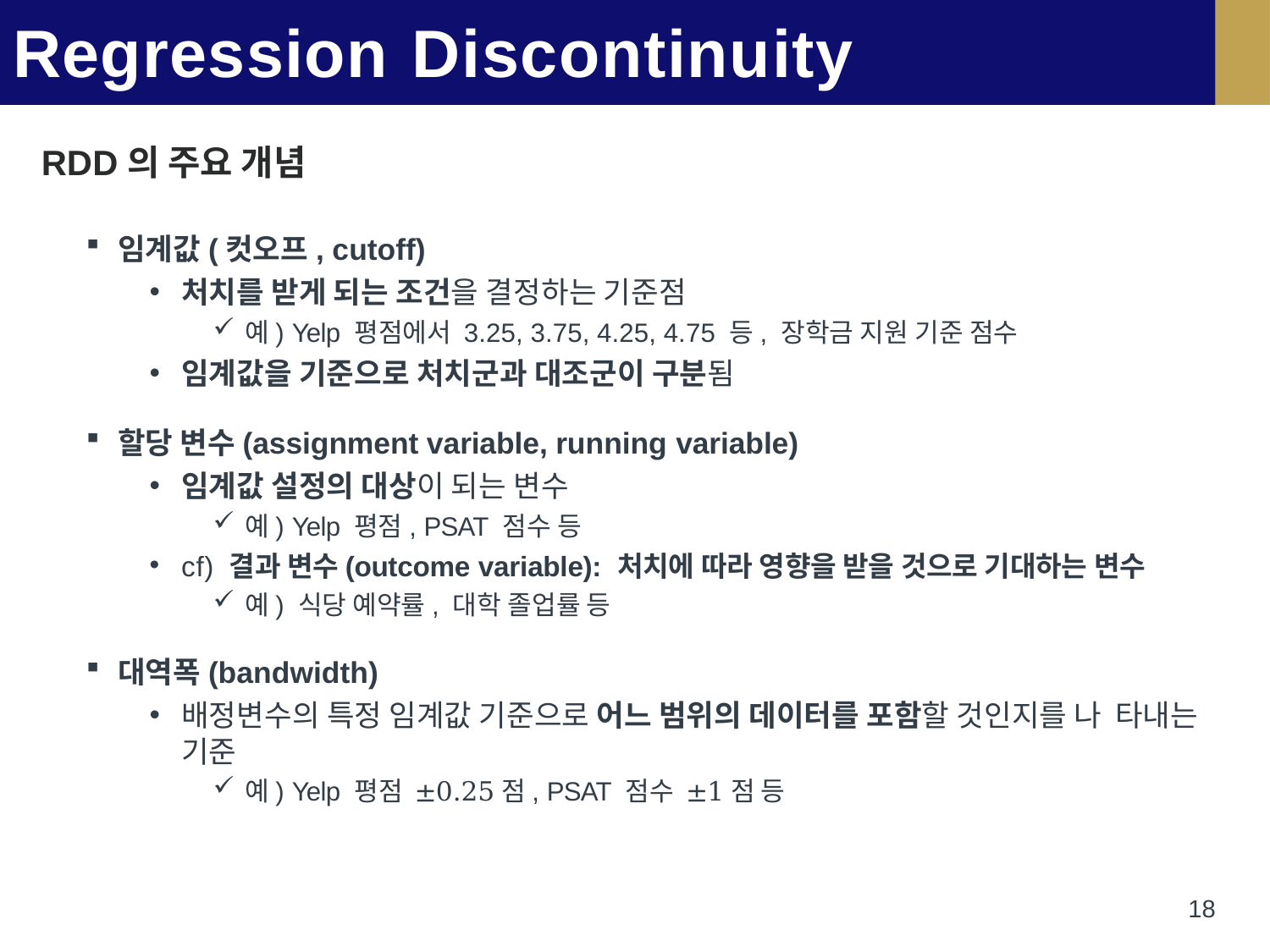

# Regression Discontinuity Design
RDD의 주요 개념

임계값(컷오프, cutoff)
처치를 받게 되는 조건을 결정하는 기준점
예) Yelp 평점에서 3.25, 3.75, 4.25, 4.75 등, 장학금 지원 기준 점수
임계값을 기준으로 처치군과 대조군이 구분됨

할당 변수(assignment variable, running variable)
임계값 설정의 대상이 되는 변수
예) Yelp 평점, PSAT 점수 등
cf) 결과 변수(outcome variable): 처치에 따라 영향을 받을 것으로 기대하는 변수
예) 식당 예약률, 대학 졸업률 등

대역폭(bandwidth)
배정변수의 특정 임계값 기준으로 어느 범위의 데이터를 포함할 것인지를 나  타내는 기준
예) Yelp 평점 ±0.25점, PSAT 점수 ±1점 등
18